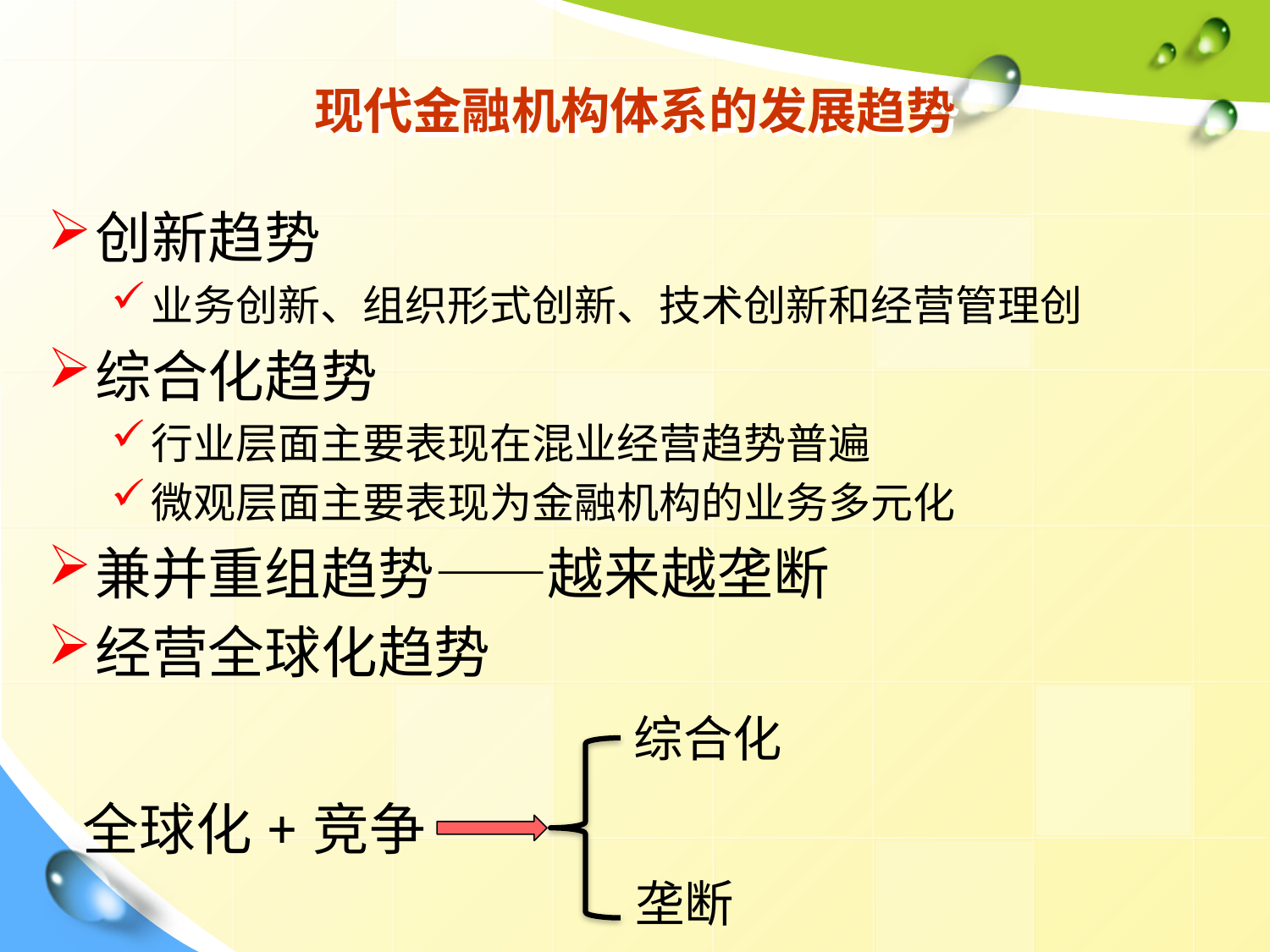

# 现代金融机构体系的发展趋势
创新趋势
业务创新、组织形式创新、技术创新和经营管理创
综合化趋势
行业层面主要表现在混业经营趋势普遍
微观层面主要表现为金融机构的业务多元化
兼并重组趋势——越来越垄断
经营全球化趋势

综合化

全球化+竞争

垄断